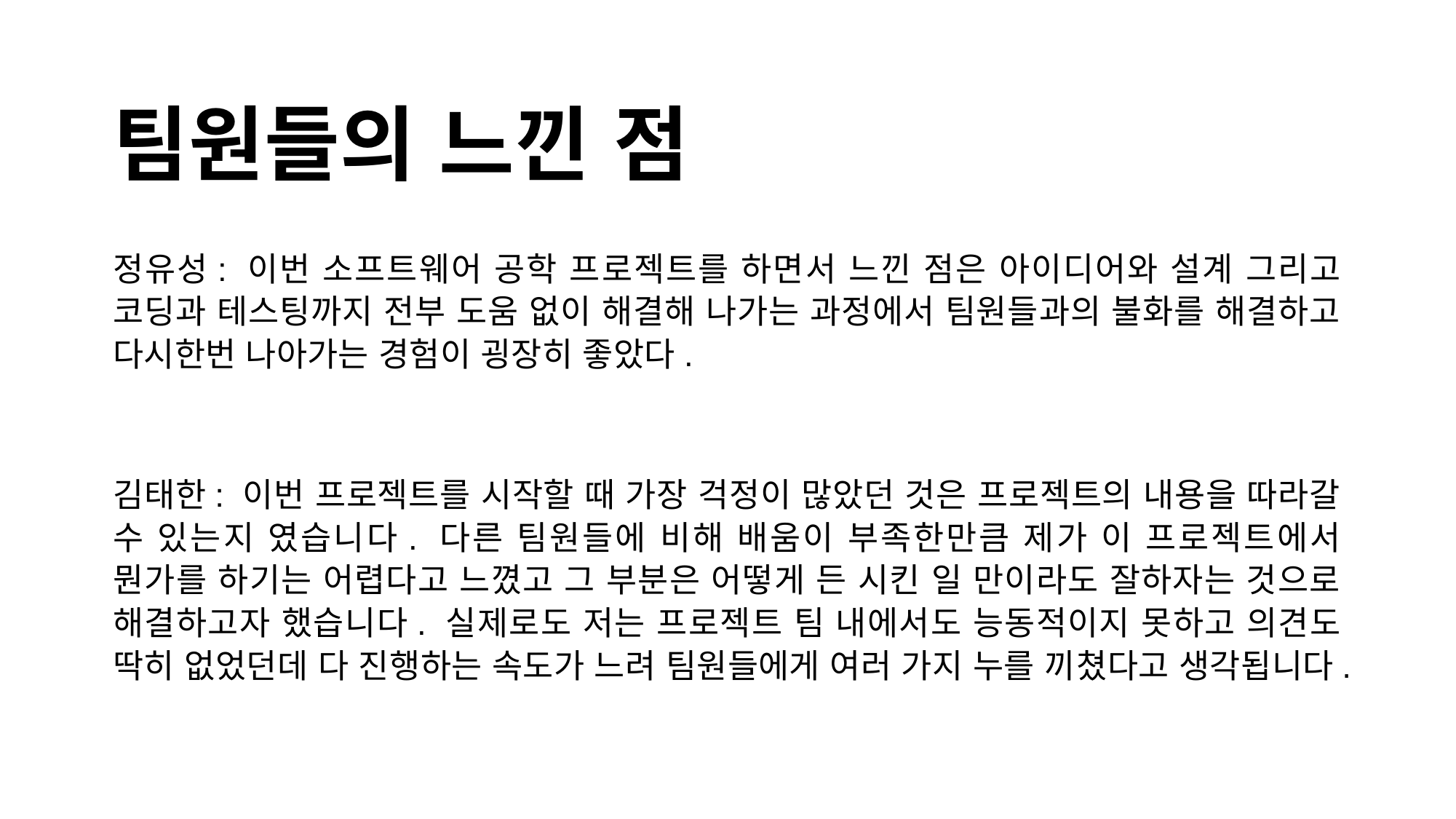

# 팀원들의 느낀 점
정유성: 이번 소프트웨어 공학 프로젝트를 하면서 느낀 점은 아이디어와 설계 그리고 코딩과 테스팅까지 전부 도움 없이 해결해 나가는 과정에서 팀원들과의 불화를 해결하고 다시한번 나아가는 경험이 굉장히 좋았다.

김태한: 이번 프로젝트를 시작할 때 가장 걱정이 많았던 것은 프로젝트의 내용을 따라갈 수 있는지 였습니다. 다른 팀원들에 비해 배움이 부족한만큼 제가 이 프로젝트에서 뭔가를 하기는 어렵다고 느꼈고 그 부분은 어떻게 든 시킨 일 만이라도 잘하자는 것으로 해결하고자 했습니다. 실제로도 저는 프로젝트 팀 내에서도 능동적이지 못하고 의견도 딱히 없었던데 다 진행하는 속도가 느려 팀원들에게 여러 가지 누를 끼쳤다고 생각됩니다.